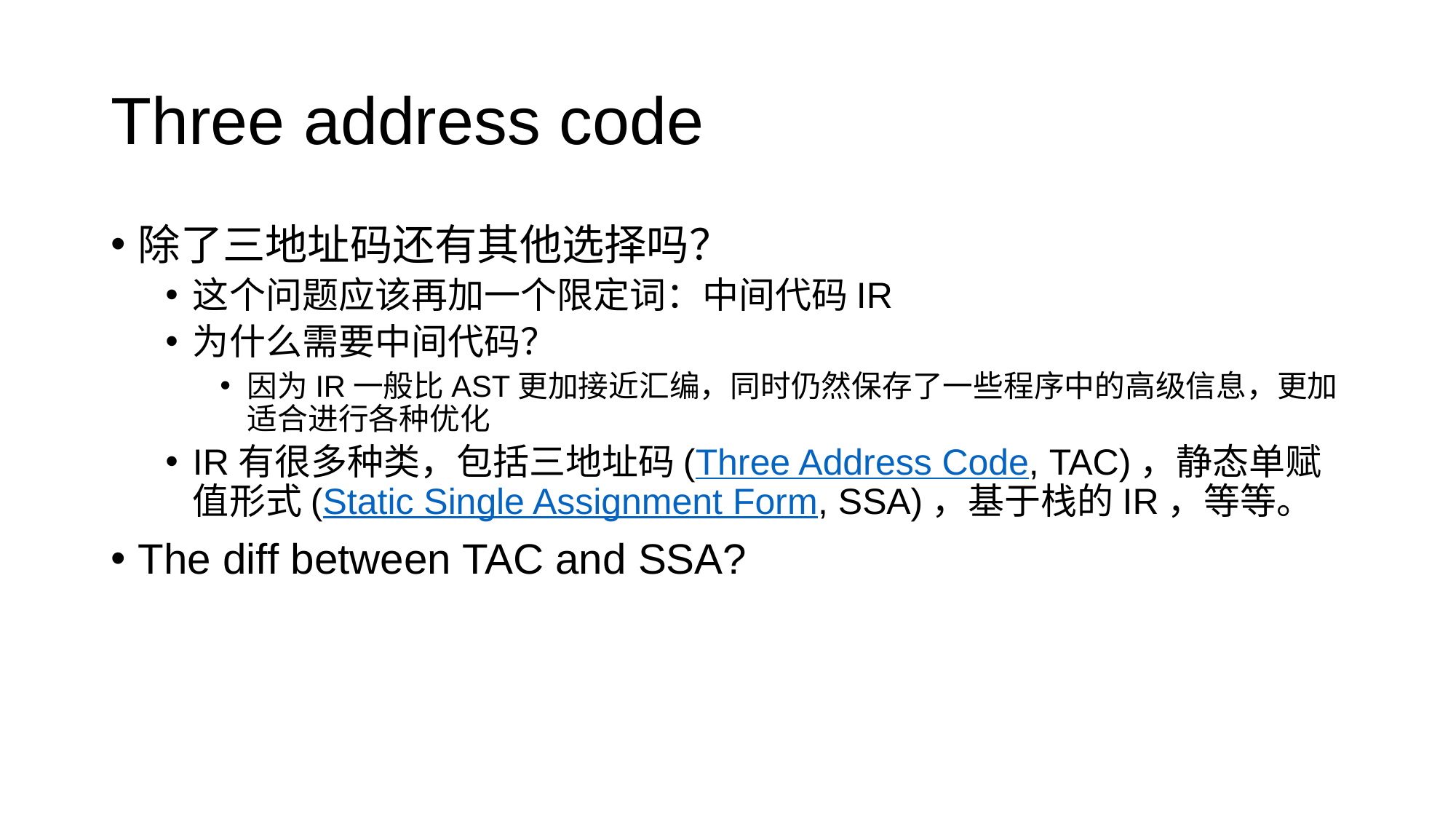

# Three address code
除了三地址码还有其他选择吗？
这个问题应该再加一个限定词：中间代码IR
为什么需要中间代码？
因为IR一般比AST更加接近汇编，同时仍然保存了一些程序中的高级信息，更加适合进行各种优化
IR有很多种类，包括三地址码(Three Address Code, TAC)，静态单赋值形式(Static Single Assignment Form, SSA)，基于栈的IR，等等。
The diff between TAC and SSA?